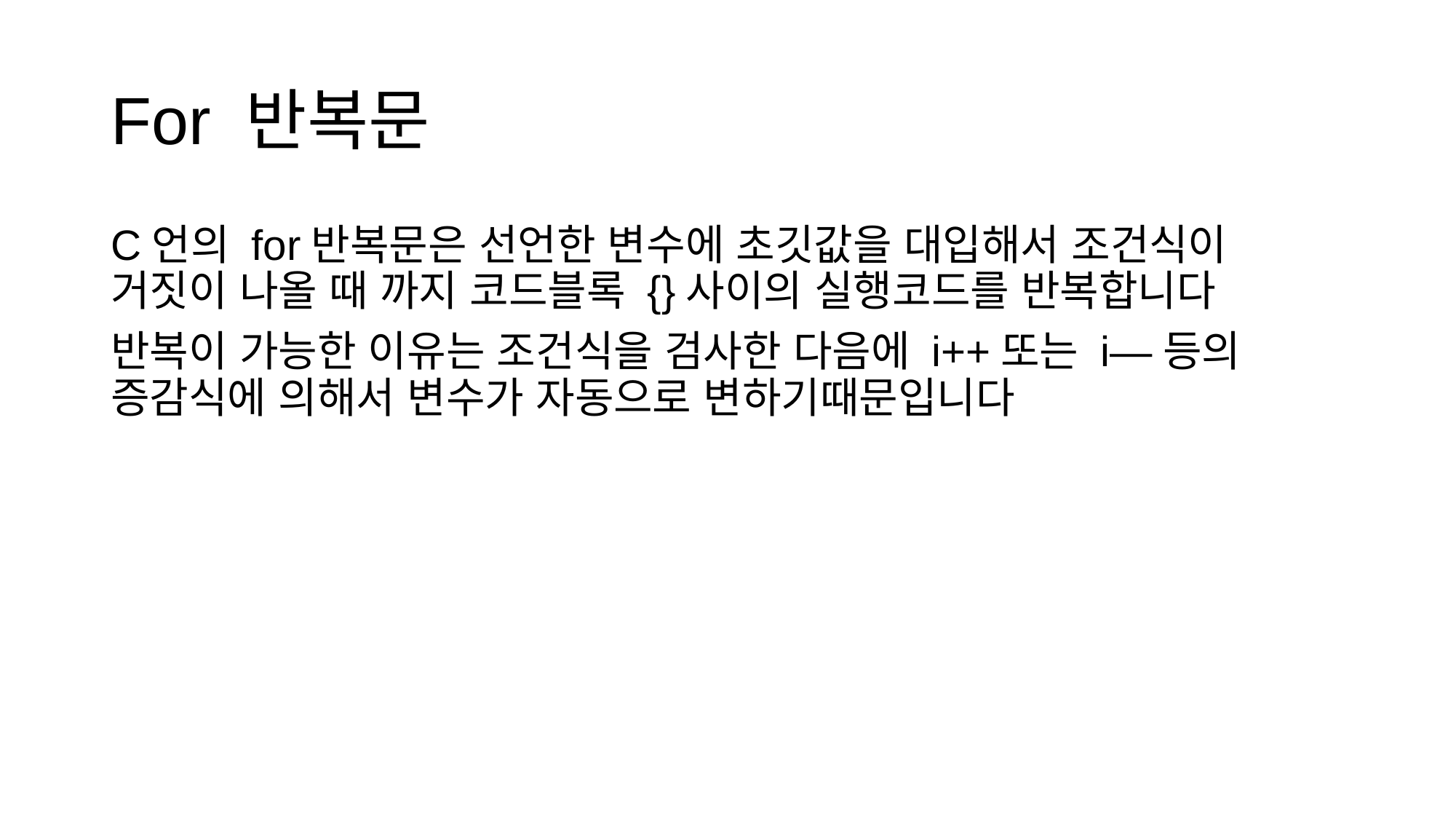

# For 반복문
C언의 for반복문은 선언한 변수에 초깃값을 대입해서 조건식이 거짓이 나올 때 까지 코드블록 {}사이의 실행코드를 반복합니다
반복이 가능한 이유는 조건식을 검사한 다음에 i++또는 i—등의 증감식에 의해서 변수가 자동으로 변하기때문입니다